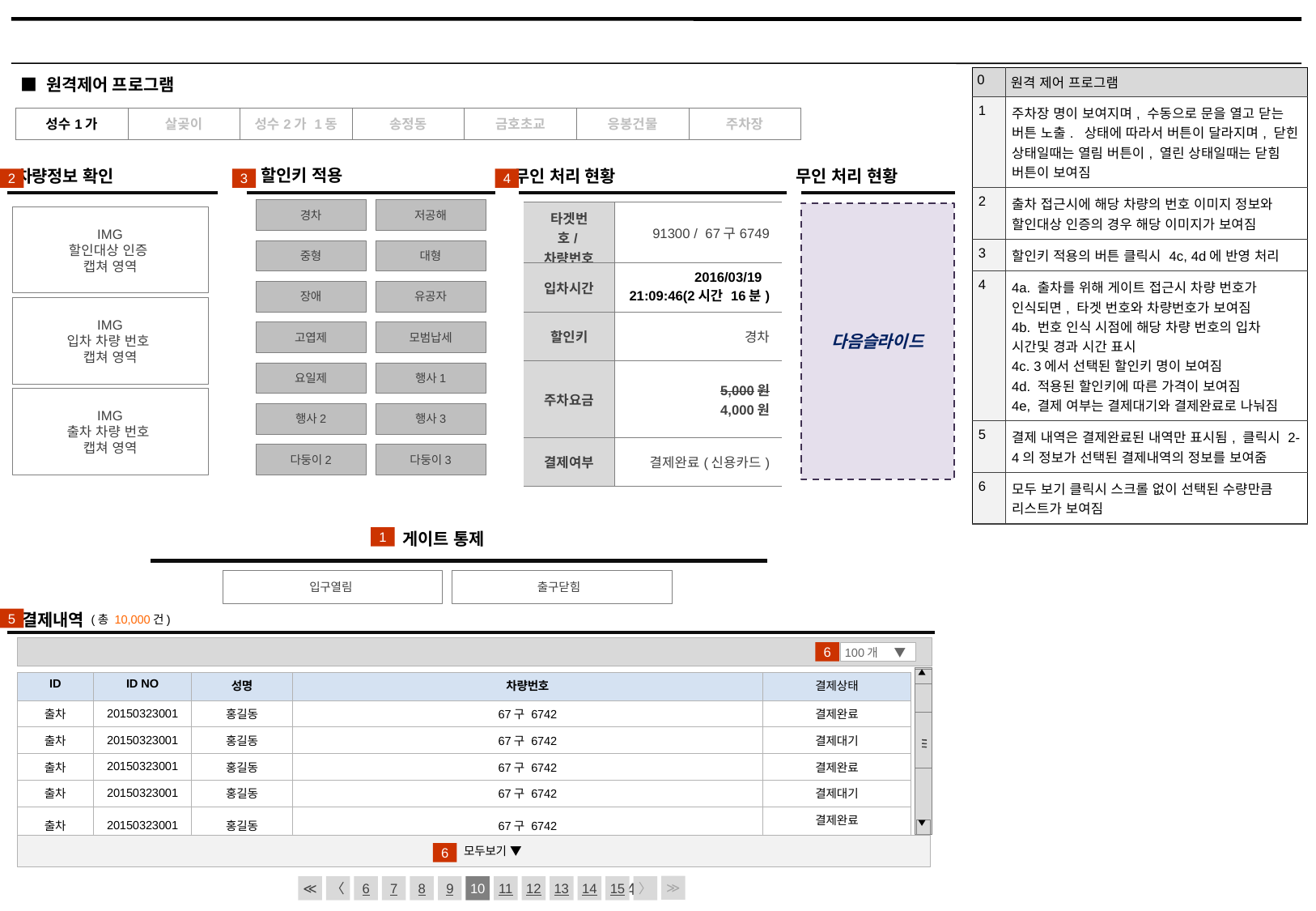

| 0 | 원격 제어 프로그램 |
| --- | --- |
| 1 | 주차장 명이 보여지며, 수동으로 문을 열고 닫는 버튼 노출. 상태에 따라서 버튼이 달라지며, 닫힌 상태일때는 열림 버튼이, 열린 상태일때는 닫힘 버튼이 보여짐 |
| 2 | 출차 접근시에 해당 차량의 번호 이미지 정보와 할인대상 인증의 경우 해당 이미지가 보여짐 |
| 3 | 할인키 적용의 버튼 클릭시 4c, 4d에 반영 처리 |
| 4 | 4a. 출차를 위해 게이트 접근시 차량 번호가 인식되면, 타겟 번호와 차량번호가 보여짐 4b. 번호 인식 시점에 해당 차량 번호의 입차 시간및 경과 시간 표시 4c. 3에서 선택된 할인키 명이 보여짐 4d. 적용된 할인키에 따른 가격이 보여짐 4e, 결제 여부는 결제대기와 결제완료로 나눠짐 |
| 5 | 결제 내역은 결제완료된 내역만 표시됨, 클릭시 2-4의 정보가 선택된 결제내역의 정보를 보여줌 |
| 6 | 모두 보기 클릭시 스크롤 없이 선택된 수량만큼 리스트가 보여짐 |
■ 원격제어 프로그램
| 성수1가 | 살곶이 | 성수2가 1동 | 송정동 | 금호초교 | 응봉건물 | 주차장 |
| --- | --- | --- | --- | --- | --- | --- |
할인키 적용
경차
저공해
중형
대형
장애
유공자
고엽제
모범납세
요일제
행사1
행사2
행사3
다둥이2
다둥이3
차량정보 확인
무인 처리 현황
무인 처리 현황
2
3
4
| 타겟번호/차량번호 | 91300 / 67구6749 |
| --- | --- |
| 입차시간 | 2016/03/19 21:09:46(2시간 16분) |
| 할인키 | 경차 |
| 주차요금 | 5,000원 4,000원 |
| 결제여부 | 결제완료(신용카드) |
다음슬라이드
IMG
할인대상 인증
캡쳐 영역
IMG
입차 차량 번호
캡쳐 영역
IMG
출차 차량 번호
캡쳐 영역
게이트 통제
1
입구열림
출구닫힘
결제내역
(총 10,000건)

100개     ▼
5
6
◀

▶
| ID | ID NO | 성명 | 차량번호 | 결제상태 |
| --- | --- | --- | --- | --- |
| 출차 | 20150323001 | 홍길동 | 67구 6742 | 결제완료 |
| 출차 | 20150323001 | 홍길동 | 67구 6742 | 결제대기 |
| 출차 | 20150323001 | 홍길동 | 67구 6742 | 결제완료 |
| 출차 | 20150323001 | 홍길동 | 67구 6742 | 결제대기 |
| 출차 | 20150323001 | 홍길동 | 67구 6742 | 결제완료 |

6
모두보기 ▼
≫
≪
〈
6
7
8
9
10
11
12
13
14
15
〉